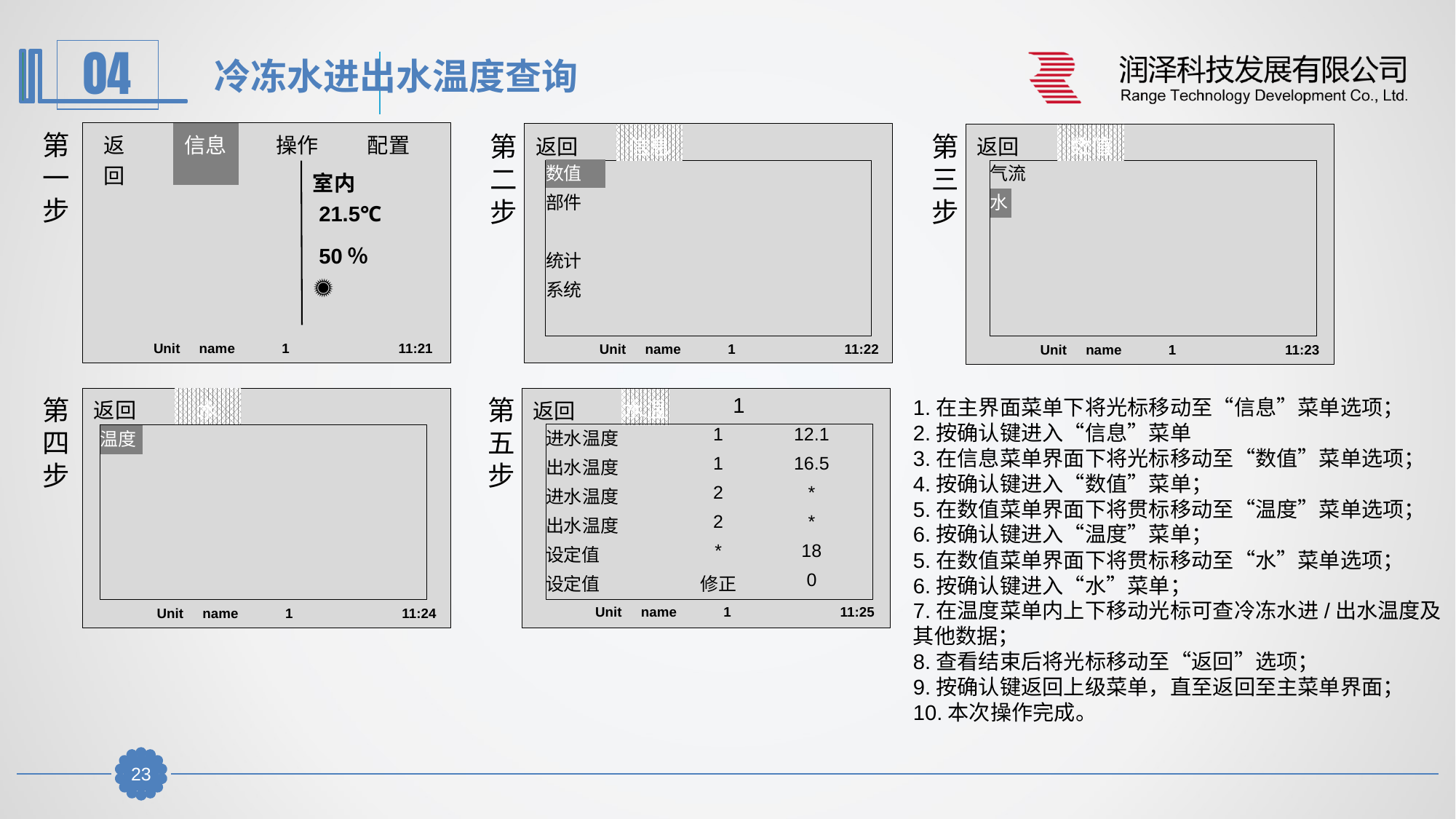

冷冻水进出水温度查询
第一步
| 返回 |  | 信息 |  | 操作 |  | 配置 |  |
| --- | --- | --- | --- | --- | --- | --- | --- |

第二步
| 返回 |  | 信息 |  |  |  |  |  |
| --- | --- | --- | --- | --- | --- | --- | --- |
第三步
| 返回 |  | 数值 |  |  |  |  |  |
| --- | --- | --- | --- | --- | --- | --- | --- |

| 数值 |  |
| --- | --- |
| 部件 |  |
|  |  |
| 统计 |  |
| 系统 |  |
|  |  |
| 气流 |  |  |  |
| --- | --- | --- | --- |
| 水 |  |  |  |
|  |  |  |  |
|  |  |  |  |
|  |  |  |  |
|  |  |  |  |
| 室内 |
| --- |
| 21.5℃ |
| 50％ |
| ☀ |

|  | Unit name | 1 | 11:21 |
| --- | --- | --- | --- |
|  | Unit name | 1 | 11:22 |
| --- | --- | --- | --- |
|  | Unit name | 1 | 11:23 |
| --- | --- | --- | --- |
第四步
| 返回 |  | 水 |  |  |  |  |  |
| --- | --- | --- | --- | --- | --- | --- | --- |

第五步

| 返回 |  | 水温 |  | 1 |  |  |  |
| --- | --- | --- | --- | --- | --- | --- | --- |
1.在主界面菜单下将光标移动至“信息”菜单选项；
2.按确认键进入“信息”菜单
3.在信息菜单界面下将光标移动至“数值”菜单选项；
4.按确认键进入“数值”菜单；
5.在数值菜单界面下将贯标移动至“温度”菜单选项；
6.按确认键进入“温度”菜单；
5.在数值菜单界面下将贯标移动至“水”菜单选项；
6.按确认键进入“水”菜单；
7.在温度菜单内上下移动光标可查冷冻水进/出水温度及其他数据；
8.查看结束后将光标移动至“返回”选项；
9.按确认键返回上级菜单，直至返回至主菜单界面；
10.本次操作完成。

| 进水温度 | 1 | 12.1 |
| --- | --- | --- |
| 出水温度 | 1 | 16.5 |
| 进水温度 | 2 | \* |
| 出水温度 | 2 | \* |
| 设定值 | \* | 18 |
| 设定值 | 修正 | 0 |
| 温度 |  |  |
| --- | --- | --- |
|  |  |  |
|  |  |  |
|  |  |  |
|  |  |  |
|  |  |  |
|  | Unit name | 1 | 11:25 |
| --- | --- | --- | --- |
|  | Unit name | 1 | 11:24 |
| --- | --- | --- | --- |
23